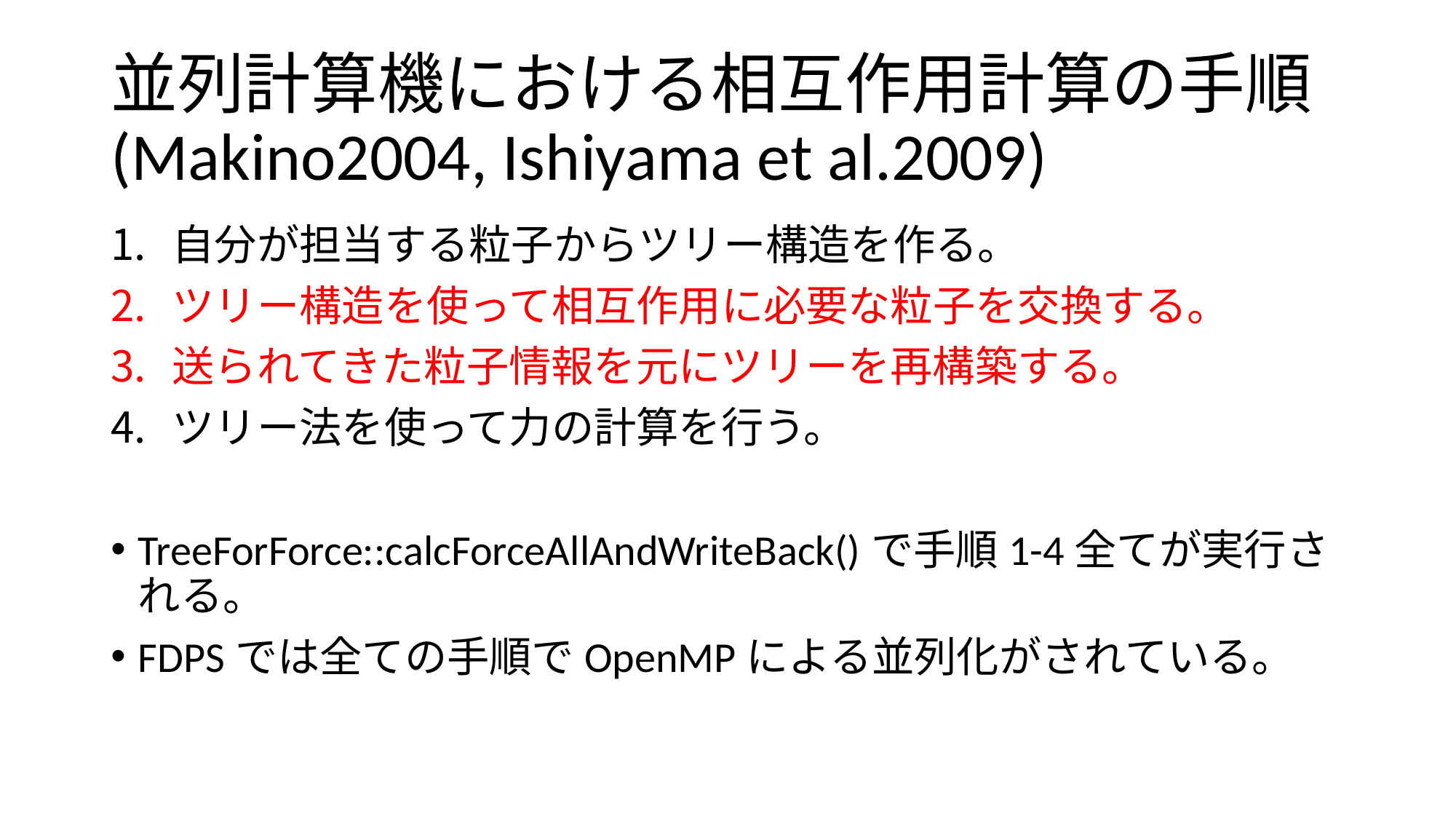

# 並列計算機における相互作用計算の手順 (Makino2004, Ishiyama et al.2009)
自分が担当する粒子からツリー構造を作る。
ツリー構造を使って相互作用に必要な粒子を交換する。
送られてきた粒子情報を元にツリーを再構築する。
ツリー法を使って力の計算を行う。

TreeForForce::calcForceAllAndWriteBack()で手順1-4全てが実行される。
FDPSでは全ての手順でOpenMPによる並列化がされている。